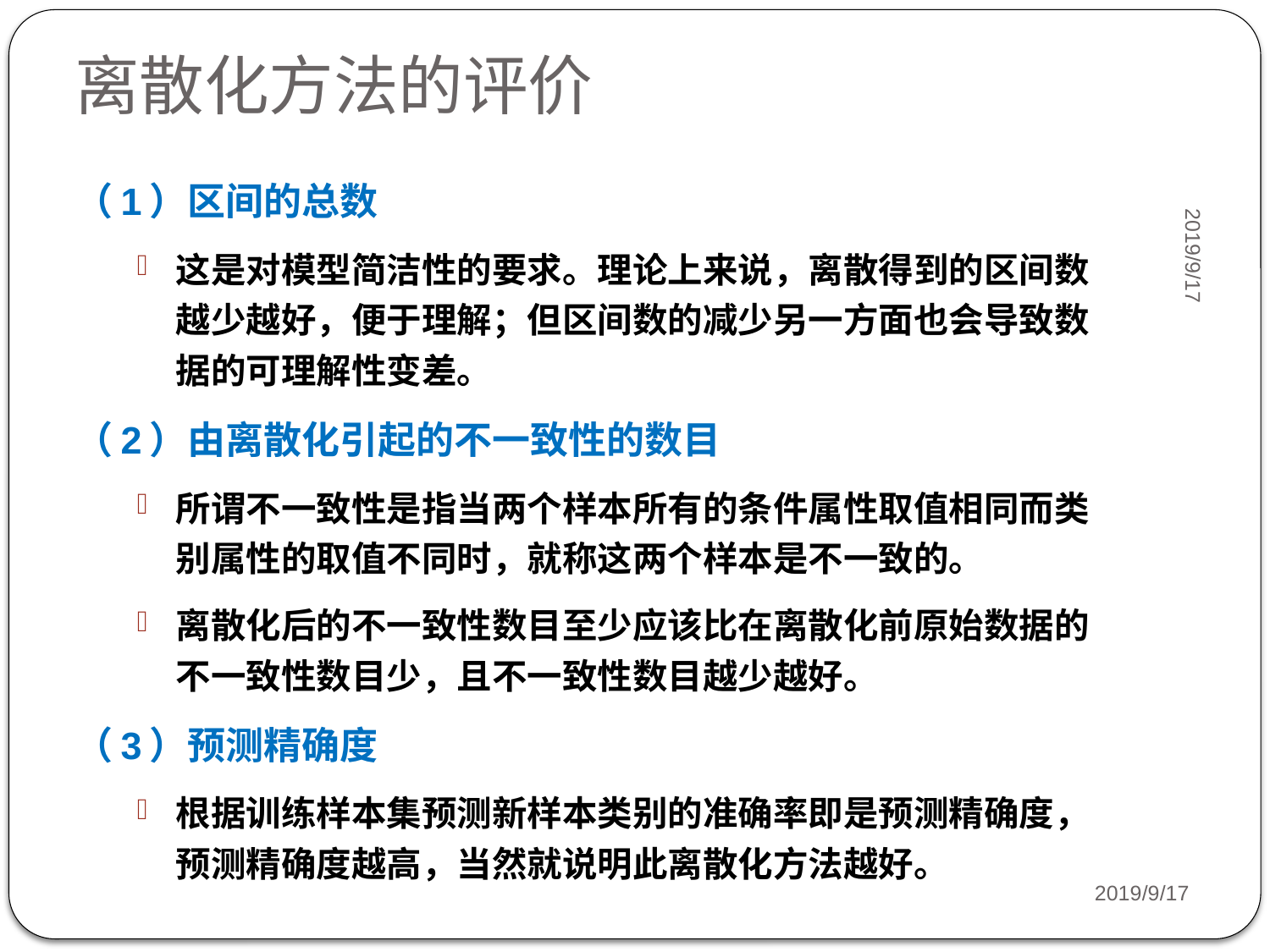

# 离散化方法的评价
2019/9/17
（1）区间的总数
这是对模型简洁性的要求。理论上来说，离散得到的区间数越少越好，便于理解；但区间数的减少另一方面也会导致数据的可理解性变差。
（2）由离散化引起的不一致性的数目
所谓不一致性是指当两个样本所有的条件属性取值相同而类别属性的取值不同时，就称这两个样本是不一致的。
离散化后的不一致性数目至少应该比在离散化前原始数据的不一致性数目少，且不一致性数目越少越好。
（3）预测精确度
根据训练样本集预测新样本类别的准确率即是预测精确度，预测精确度越高，当然就说明此离散化方法越好。
2019/9/17
114